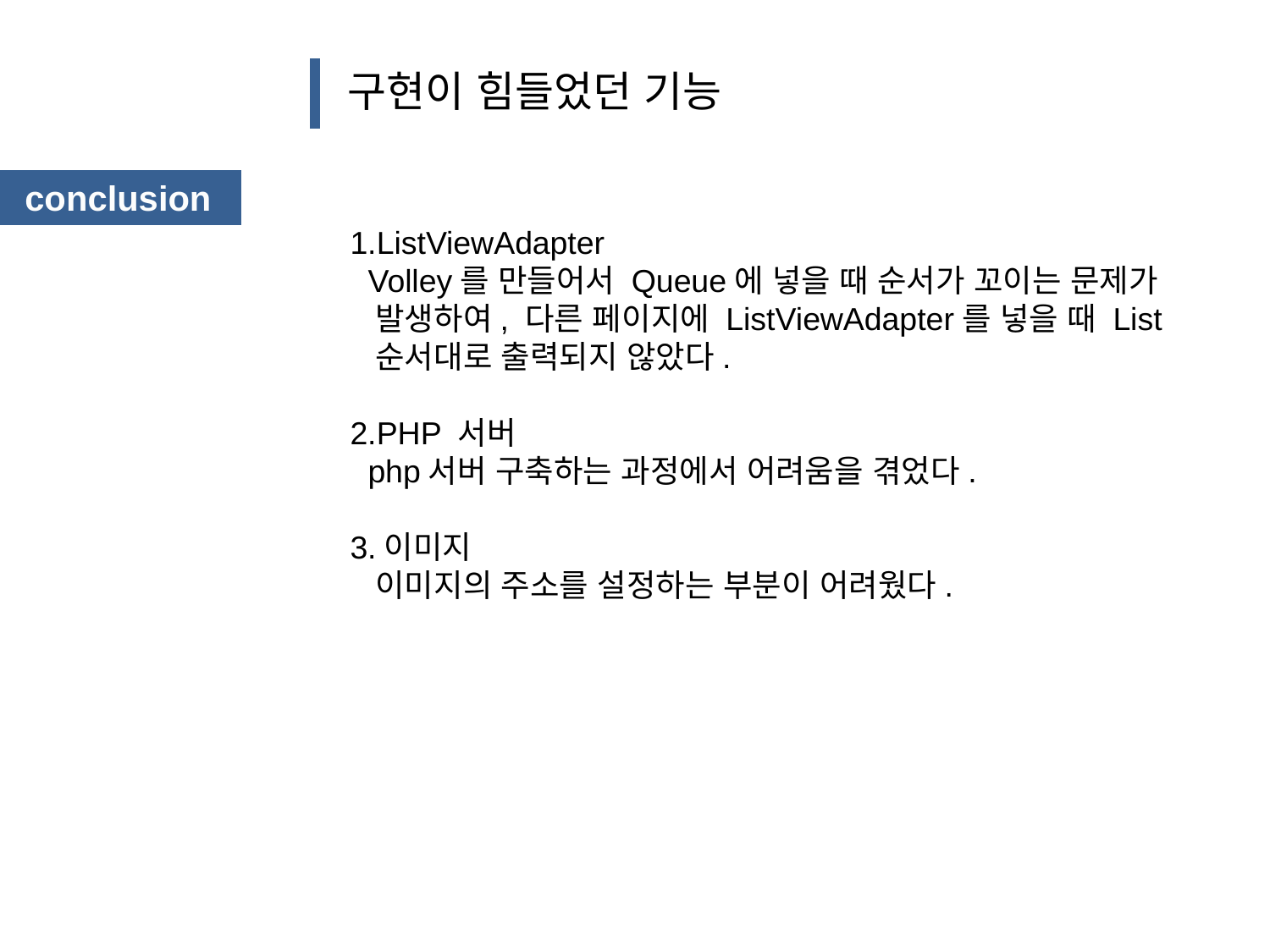

구현이 힘들었던 기능
conclusion
1.ListViewAdapter
  Volley를 만들어서 Queue에 넣을 때 순서가 꼬이는 문제가
  발생하여, 다른 페이지에 ListViewAdapter를 넣을 때 List
  순서대로 출력되지 않았다.

2.PHP 서버
  php서버 구축하는 과정에서 어려움을 겪었다.

3.이미지
  이미지의 주소를 설정하는 부분이 어려웠다.